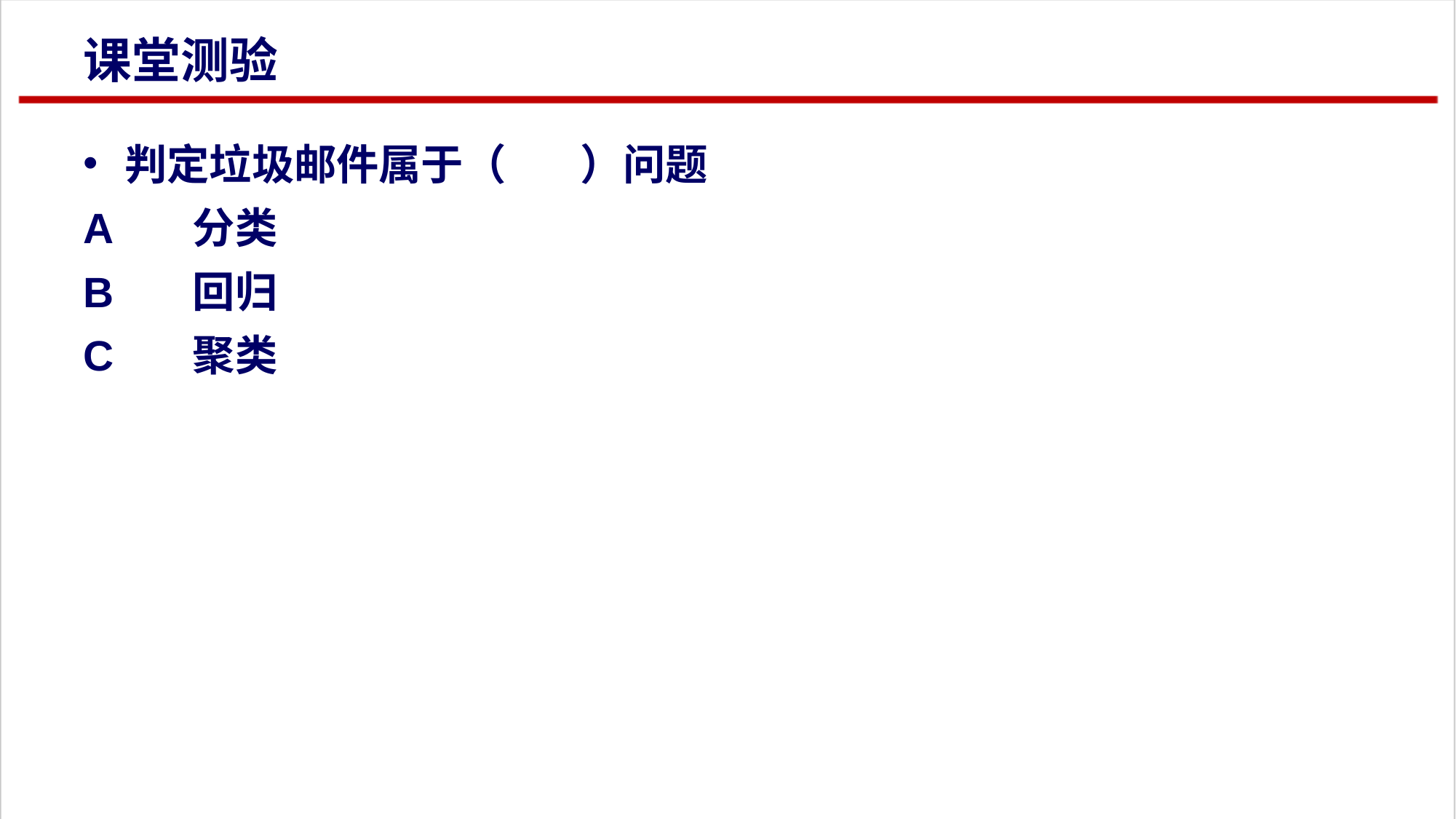

# 课堂测验
判定垃圾邮件属于（	  ）问题
A	分类
B	回归
C	聚类